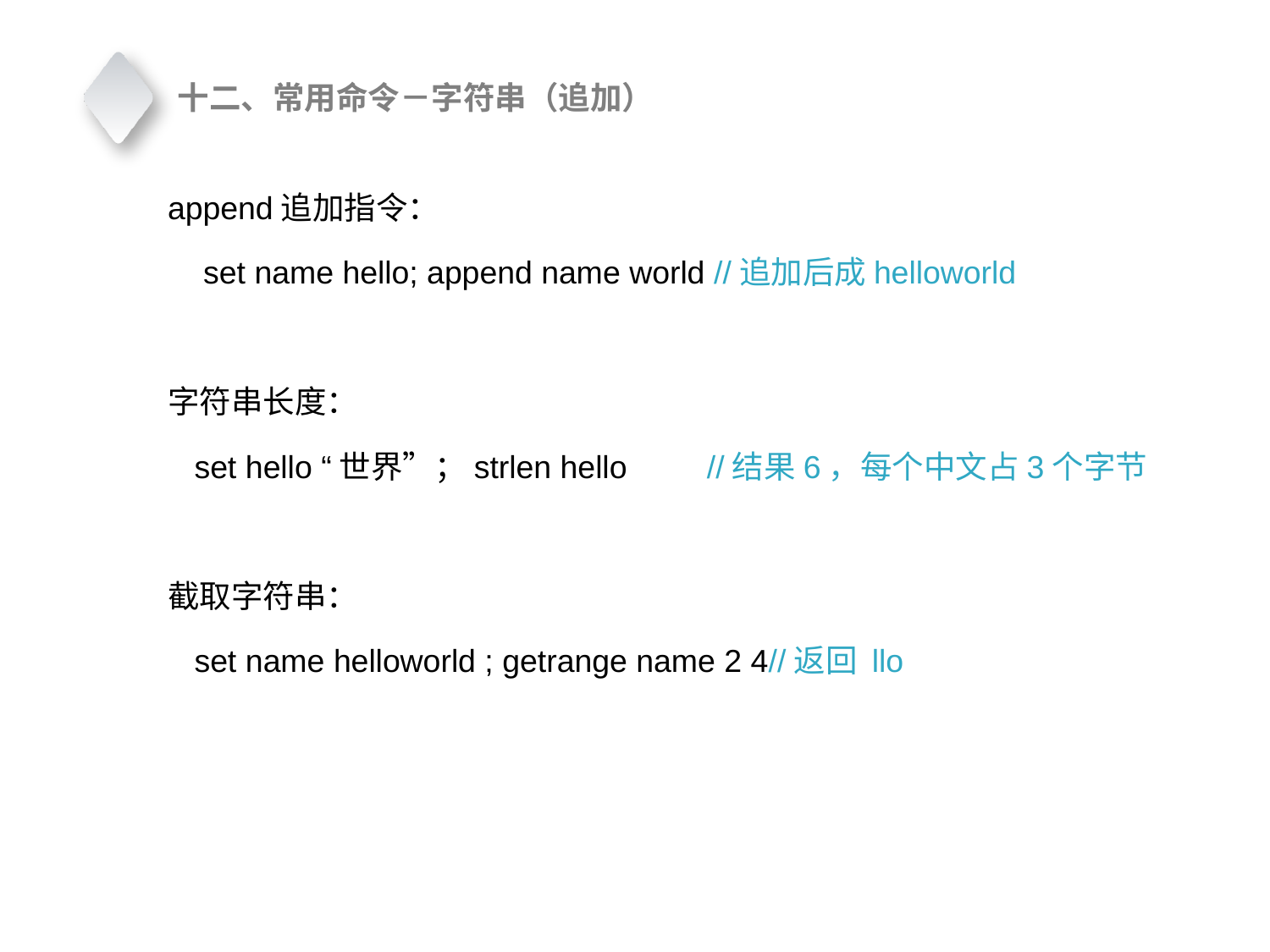

十二、常用命令－字符串（追加）

append追加指令：
    set name hello; append name world //追加后成helloworld

字符串长度：
   set hello “世界”；strlen hello         //结果6，每个中文占3个字节

截取字符串：
   set name helloworld ; getrange name 2 4//返回 llo